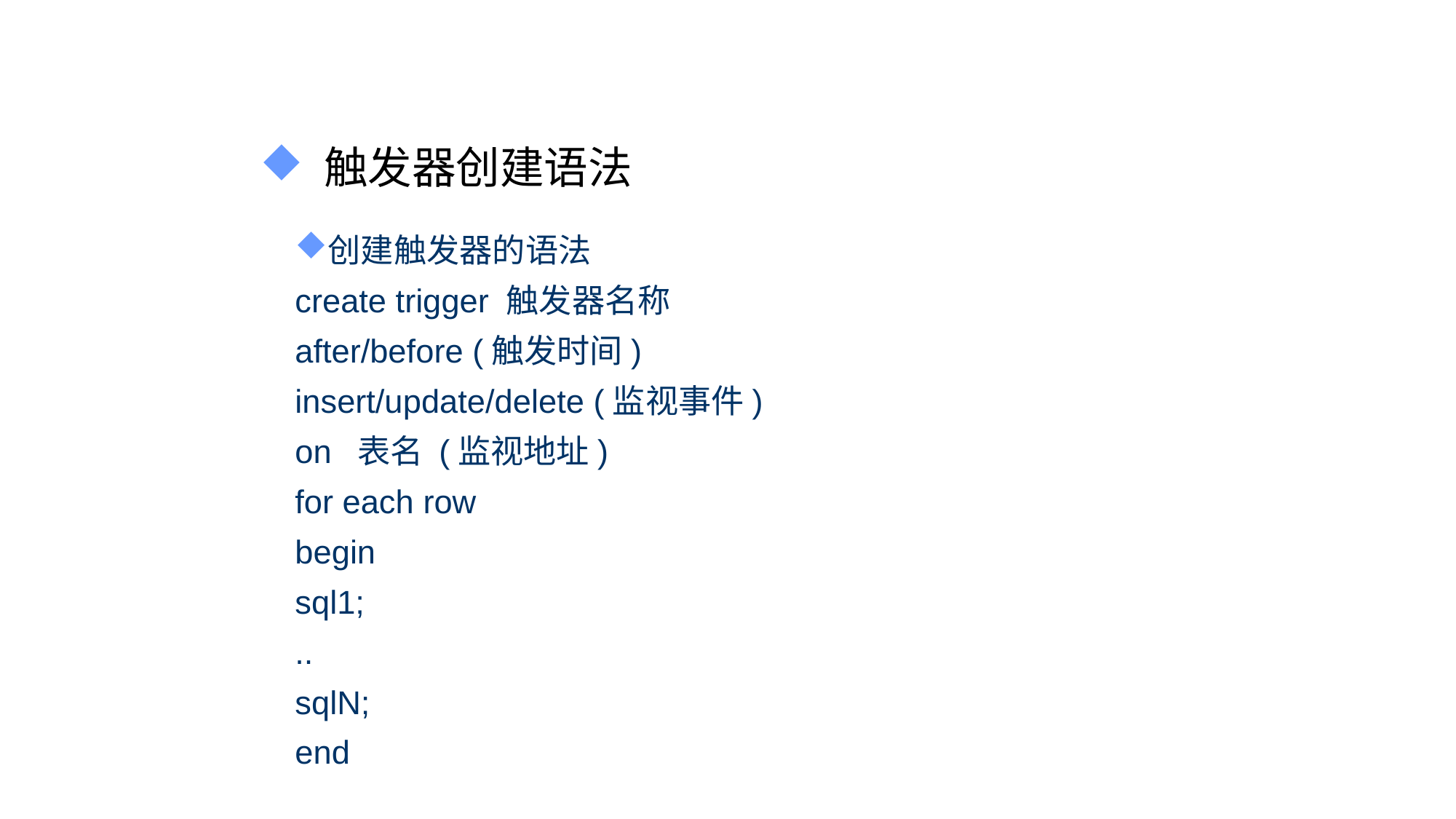

触发器创建语法
创建触发器的语法
create trigger 触发器名称
after/before (触发时间)
insert/update/delete (监视事件)
on  表名 (监视地址)
for each row
begin
sql1;
..
sqlN;
end